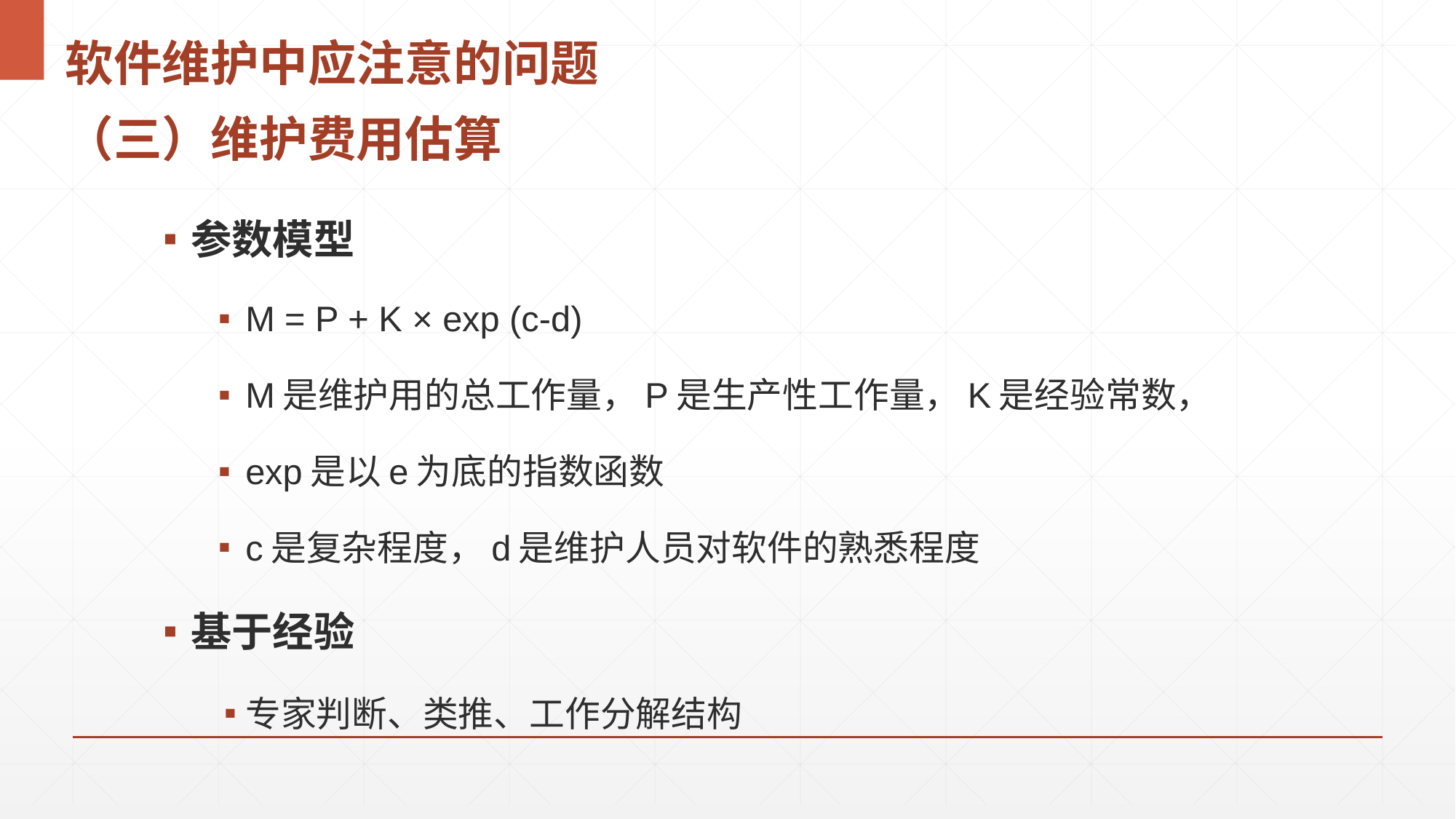

软件维护中应注意的问题
（三）维护费用估算
参数模型
M = P + K × exp (c‐d)
M是维护用的总工作量，P是生产性工作量，K是经验常数，
exp是以e为底的指数函数
c是复杂程度，d是维护人员对软件的熟悉程度
基于经验
专家判断、类推、工作分解结构